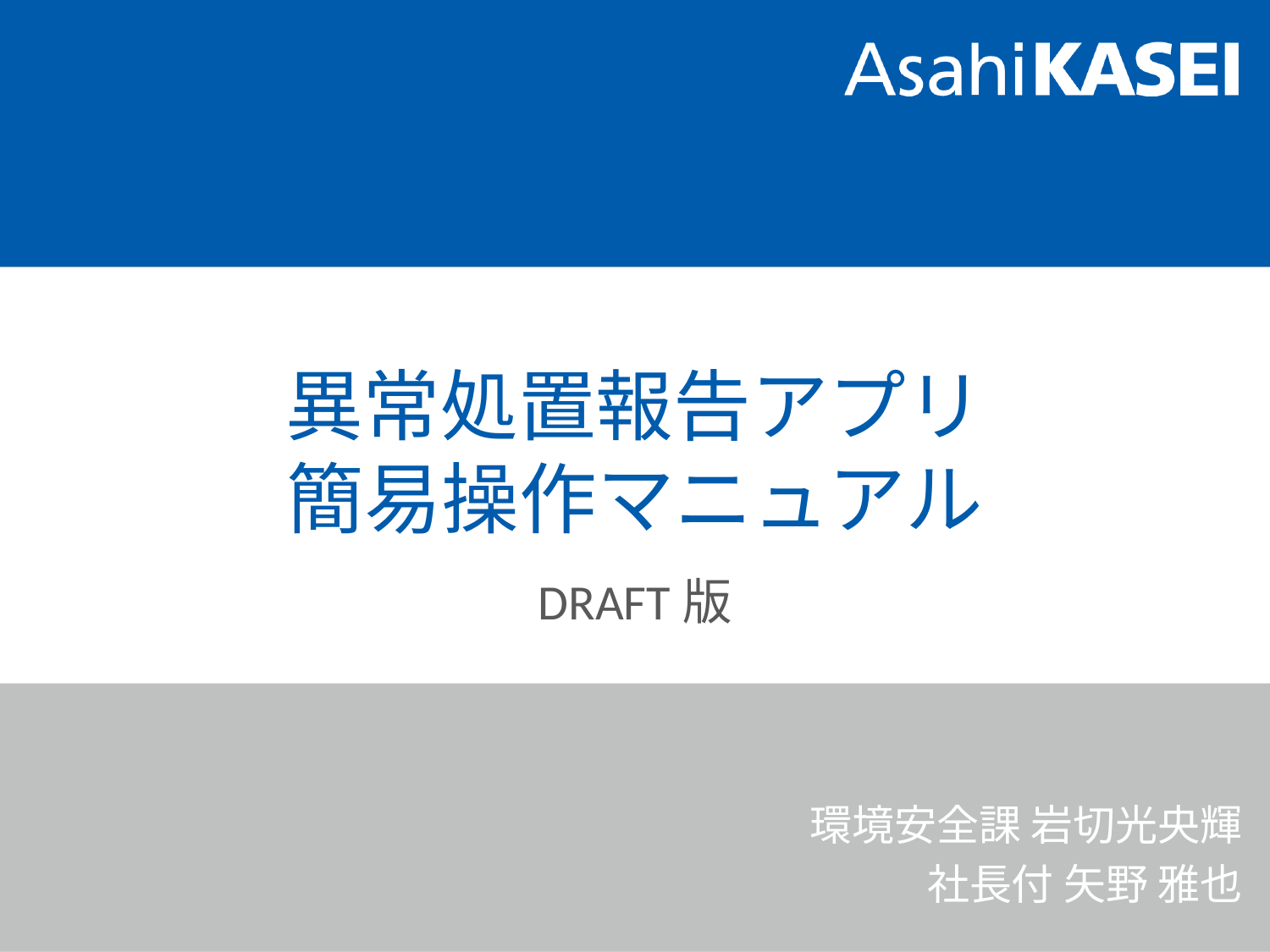

# 異常処置報告アプリ 簡易操作マニュアル
DRAFT版
環境安全課 岩切光央輝
社長付 矢野 雅也